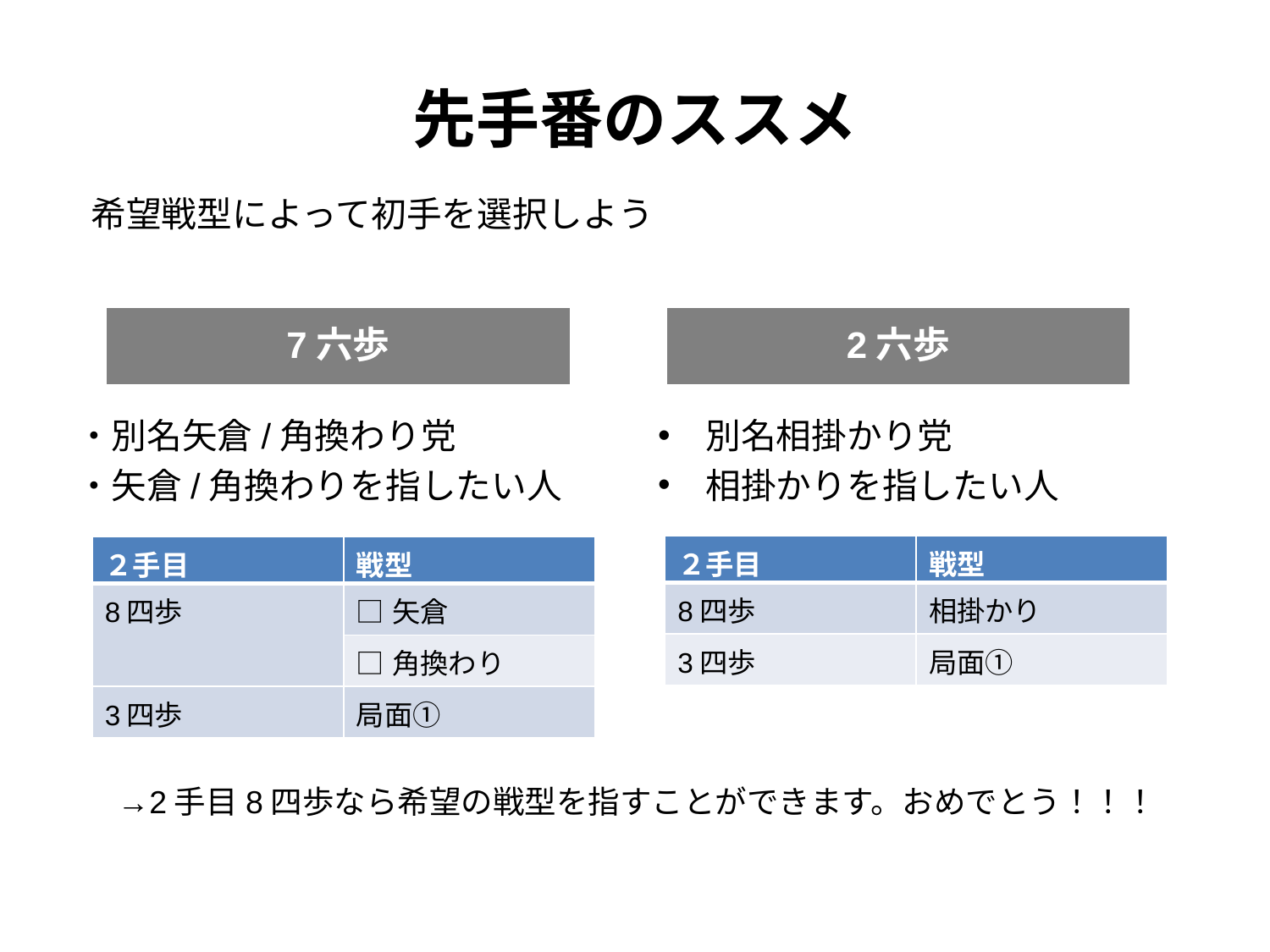

# 先手番のススメ
希望戦型によって初手を選択しよう

7六歩

2六歩
・別名矢倉/角換わり党
・矢倉/角換わりを指したい人
別名相掛かり党
相掛かりを指したい人
| ２手目 | 戦型 |
| --- | --- |
| 8四歩 | 相掛かり |
| 3四歩 | 局面① |
| ２手目 | 戦型 |
| --- | --- |
| 8四歩 | □矢倉 |
|  | □角換わり |
| 3四歩 | 局面① |
→2手目8四歩なら希望の戦型を指すことができます。おめでとう！！！